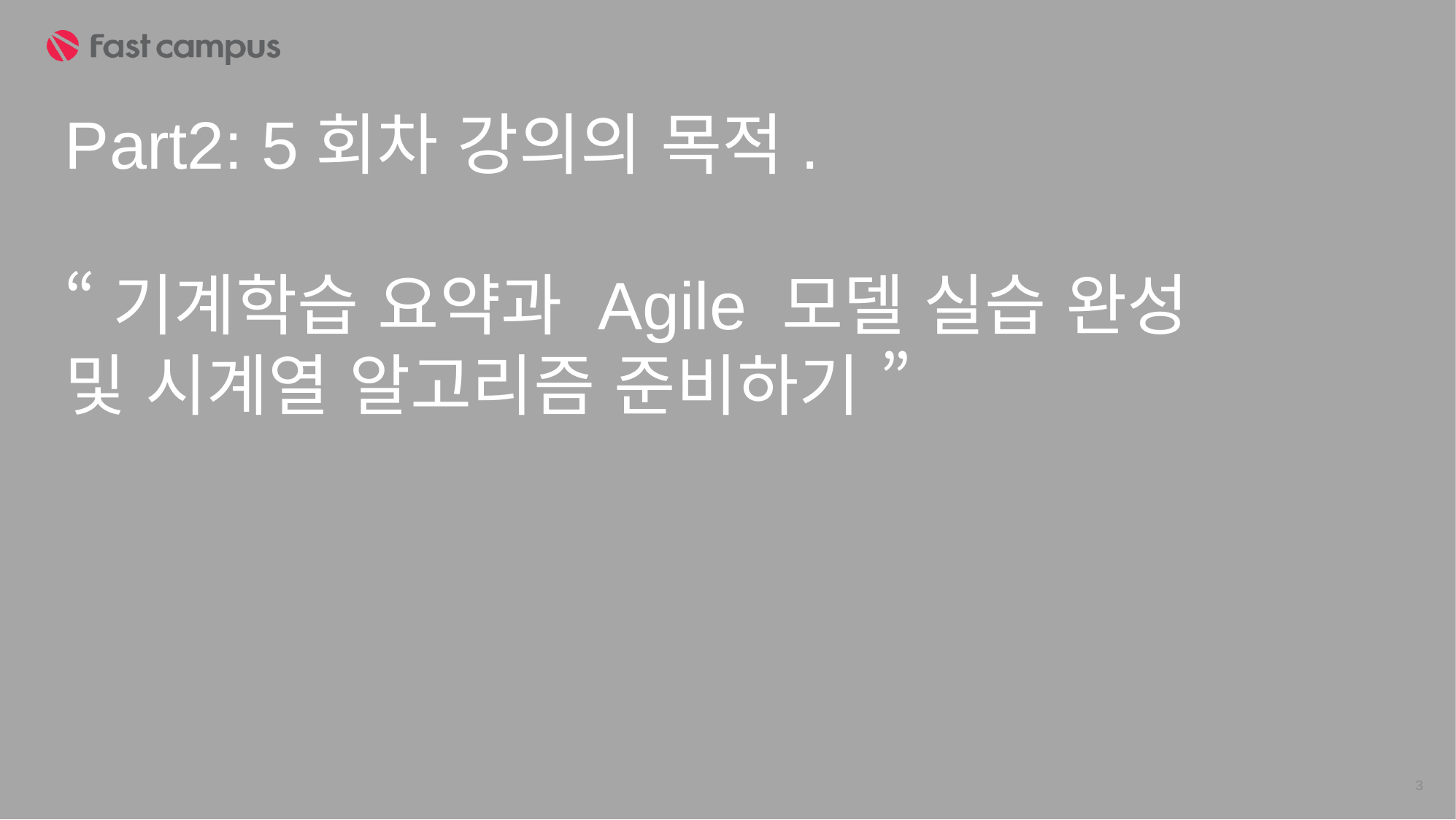

Part2: 5회차 강의의 목적.

“기계학습 요약과 Agile 모델 실습 완성
및 시계열 알고리즘 준비하기 ”
3